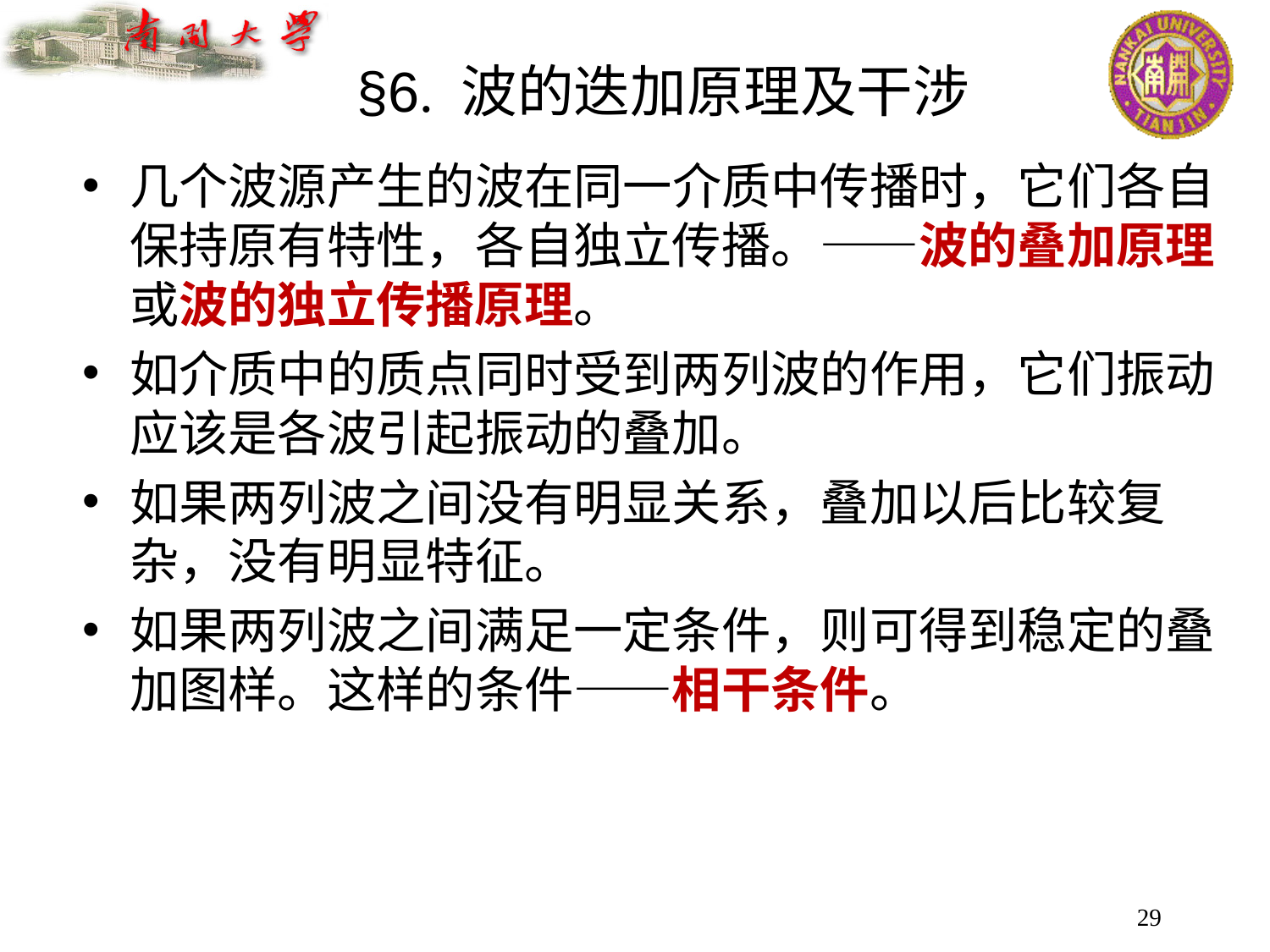

§6. 波的迭加原理及干涉
几个波源产生的波在同一介质中传播时，它们各自保持原有特性，各自独立传播。——波的叠加原理或波的独立传播原理。
如介质中的质点同时受到两列波的作用，它们振动应该是各波引起振动的叠加。
如果两列波之间没有明显关系，叠加以后比较复杂，没有明显特征。
如果两列波之间满足一定条件，则可得到稳定的叠加图样。这样的条件——相干条件。
29